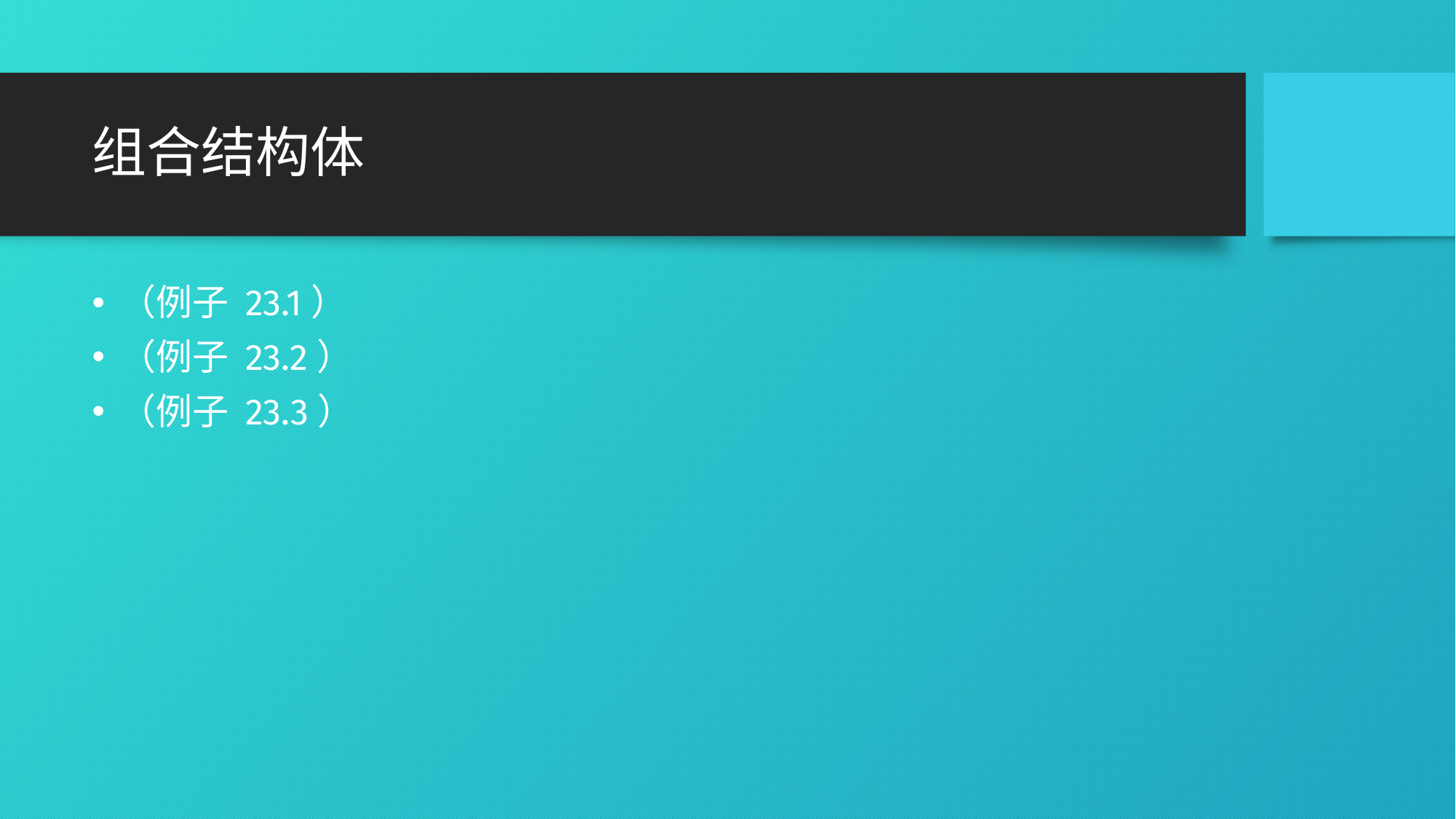

# 组合结构体
（例子 23.1）
（例子 23.2）
（例子 23.3）